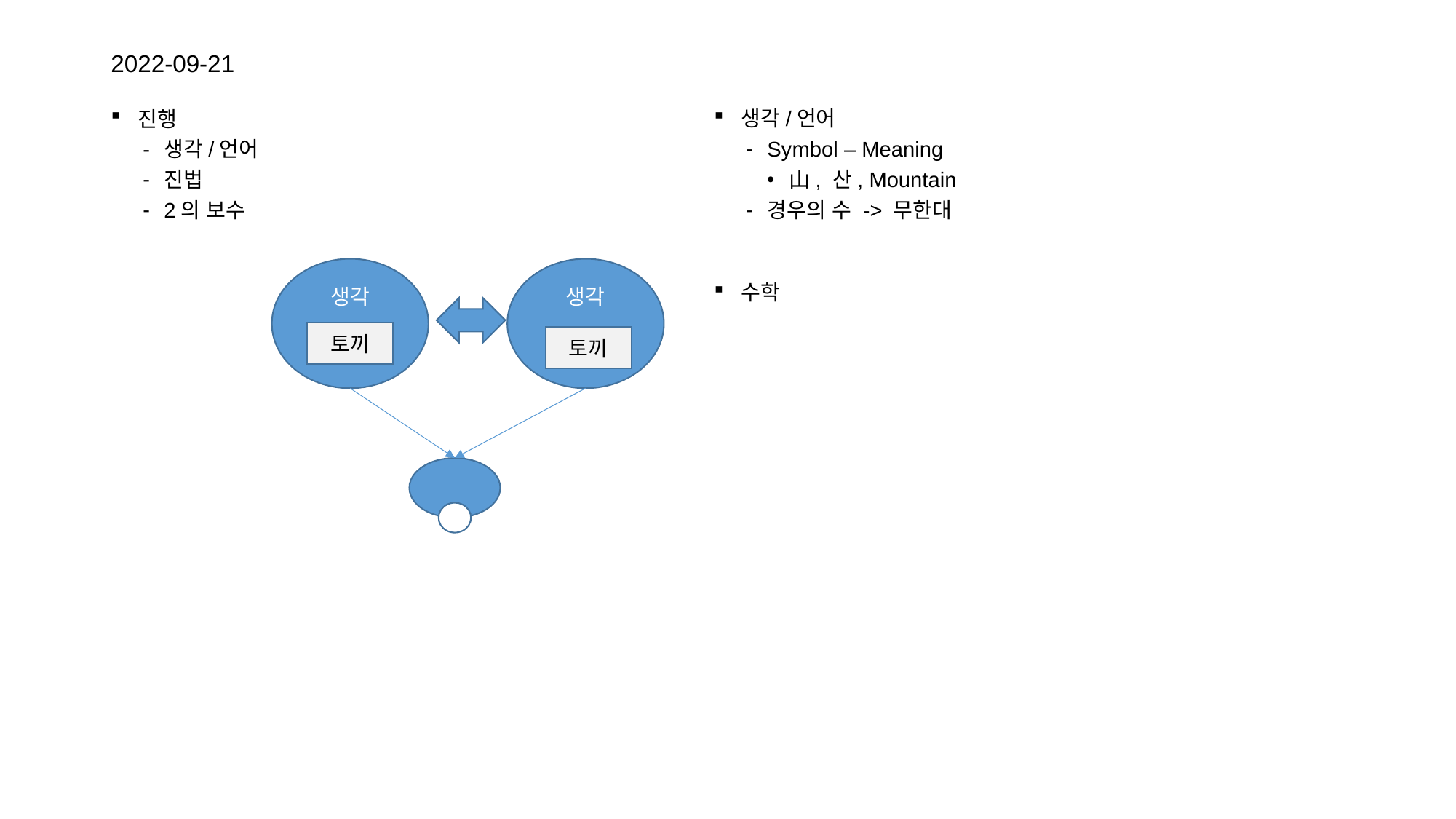

# 2022-09-21
생각/언어
Symbol – Meaning
山, 산, Mountain
경우의 수 -> 무한대

수학

진행
생각/언어
진법
2의 보수
생각
생각

토끼
토끼